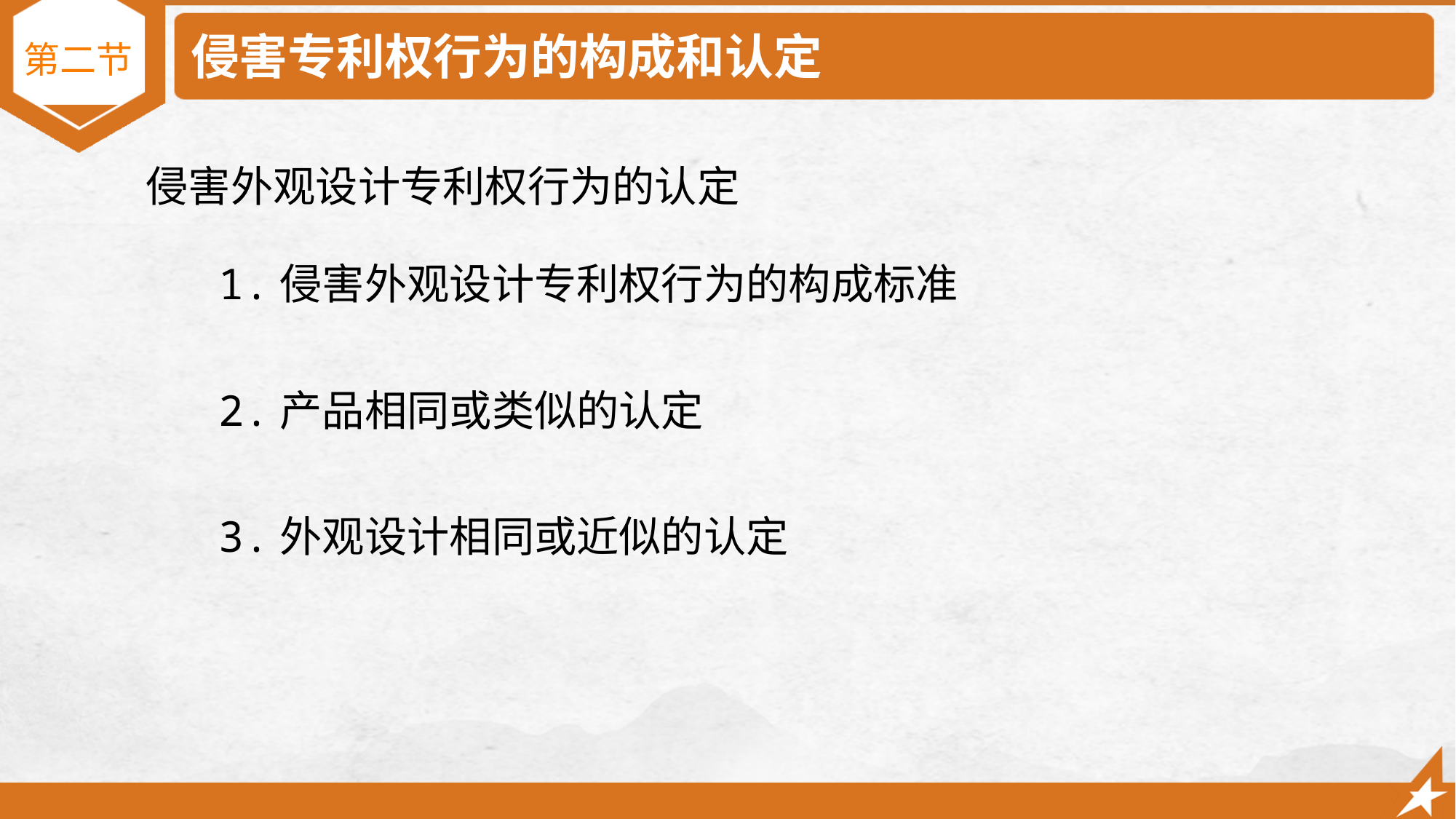

侵害专利权行为的构成和认定
第二节
侵害外观设计专利权行为的认定
1.侵害外观设计专利权行为的构成标准
2.产品相同或类似的认定
3.外观设计相同或近似的认定